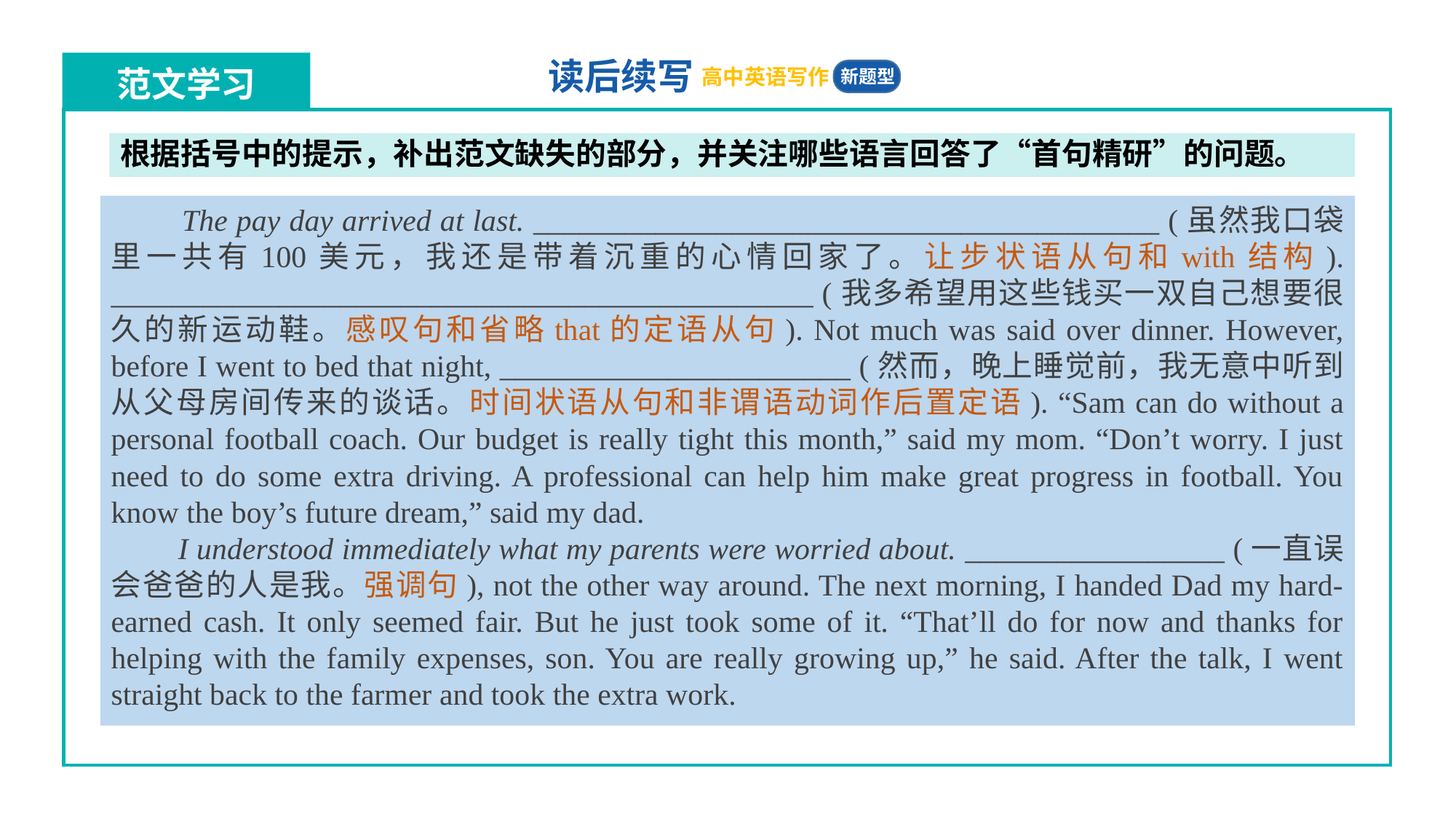

根据括号中的提示，补出范文缺失的部分，并关注哪些语言回答了“首句精研”的问题。
        The pay day arrived at last. _________________________________________ (虽然我口袋里一共有100美元，我还是带着沉重的心情回家了。让步状语从句和with结构). ______________________________________________ (我多希望用这些钱买一双自己想要很久的新运动鞋。感叹句和省略that的定语从句). Not much was said over dinner. However, before I went to bed that night, _______________________ (然而，晚上睡觉前，我无意中听到从父母房间传来的谈话。时间状语从句和非谓语动词作后置定语). “Sam can do without a personal football coach. Our budget is really tight this month,” said my mom. “Don’t worry. I just need to do some extra driving. A professional can help him make great progress in football. You know the boy’s future dream,” said my dad.
        I understood immediately what my parents were worried about. _________________ (一直误会爸爸的人是我。强调句), not the other way around. The next morning, I handed Dad my hard-earned cash. It only seemed fair. But he just took some of it. “That’ll do for now and thanks for helping with the family expenses, son. You are really growing up,” he said. After the talk, I went straight back to the farmer and took the extra work.